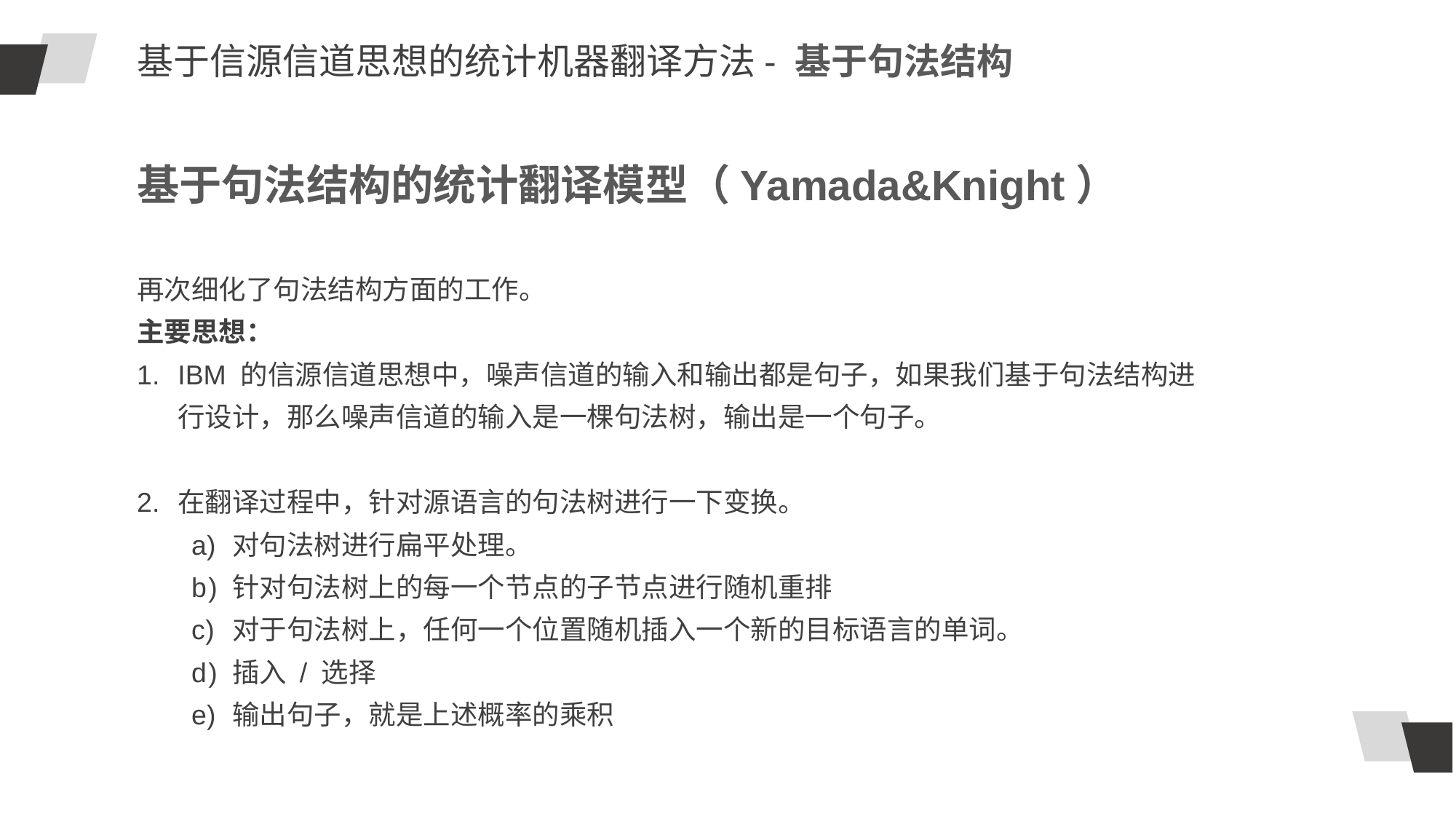

基于信源信道思想的统计机器翻译方法- 基于句法结构
基于句法结构的统计翻译模型（Yamada&Knight）
再次细化了句法结构方面的工作。
主要思想：
IBM 的信源信道思想中，噪声信道的输入和输出都是句子，如果我们基于句法结构进行设计，那么噪声信道的输入是一棵句法树，输出是一个句子。

在翻译过程中，针对源语言的句法树进行一下变换。
对句法树进行扁平处理。
针对句法树上的每一个节点的子节点进行随机重排
对于句法树上，任何一个位置随机插入一个新的目标语言的单词。
插入 / 选择
输出句子，就是上述概率的乘积